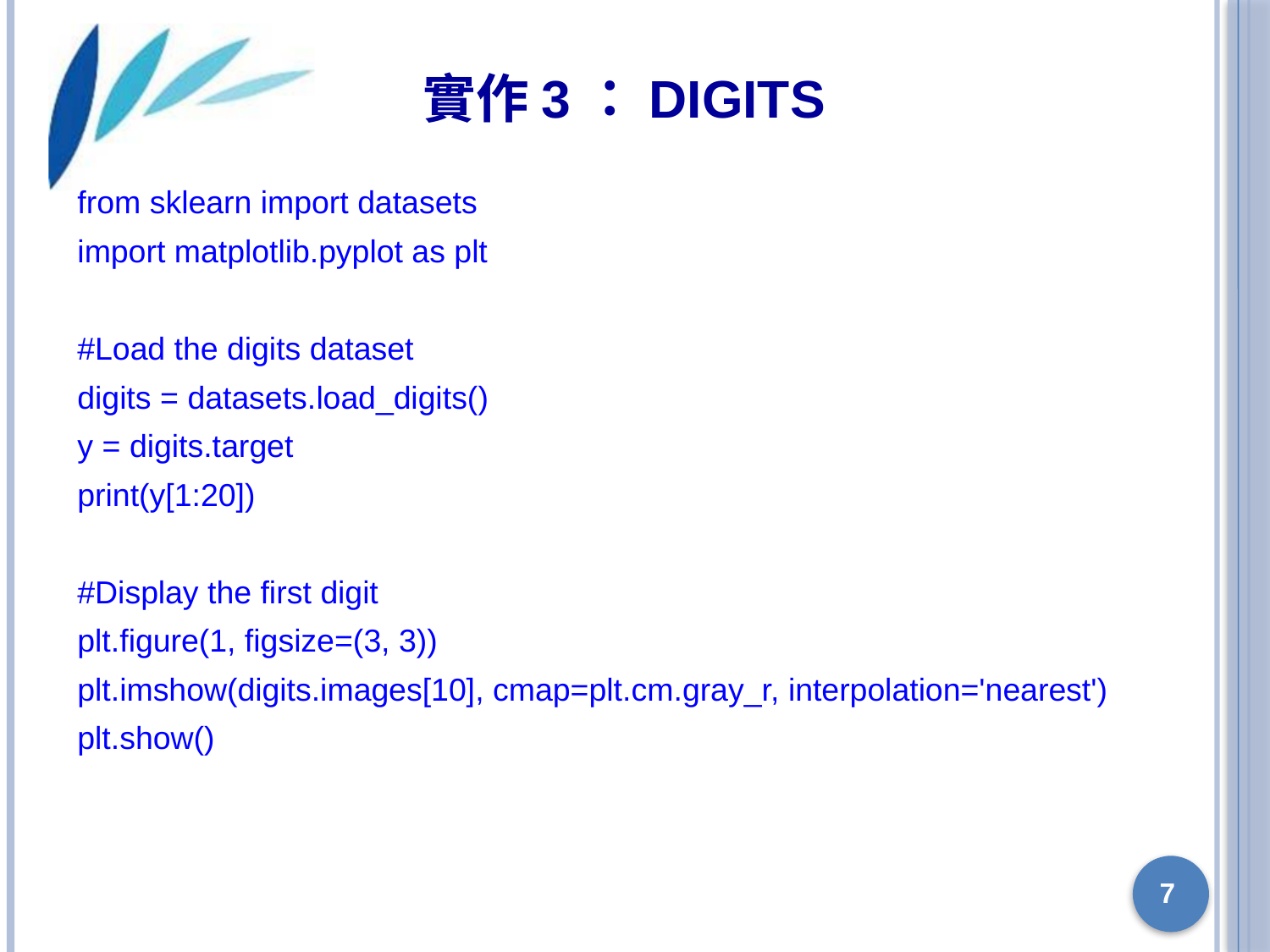

# 實作3：digits
from sklearn import datasets
import matplotlib.pyplot as plt

#Load the digits dataset
digits = datasets.load_digits()
y = digits.target
print(y[1:20])

#Display the first digit
plt.figure(1, figsize=(3, 3))
plt.imshow(digits.images[10], cmap=plt.cm.gray_r, interpolation='nearest')
plt.show()
7